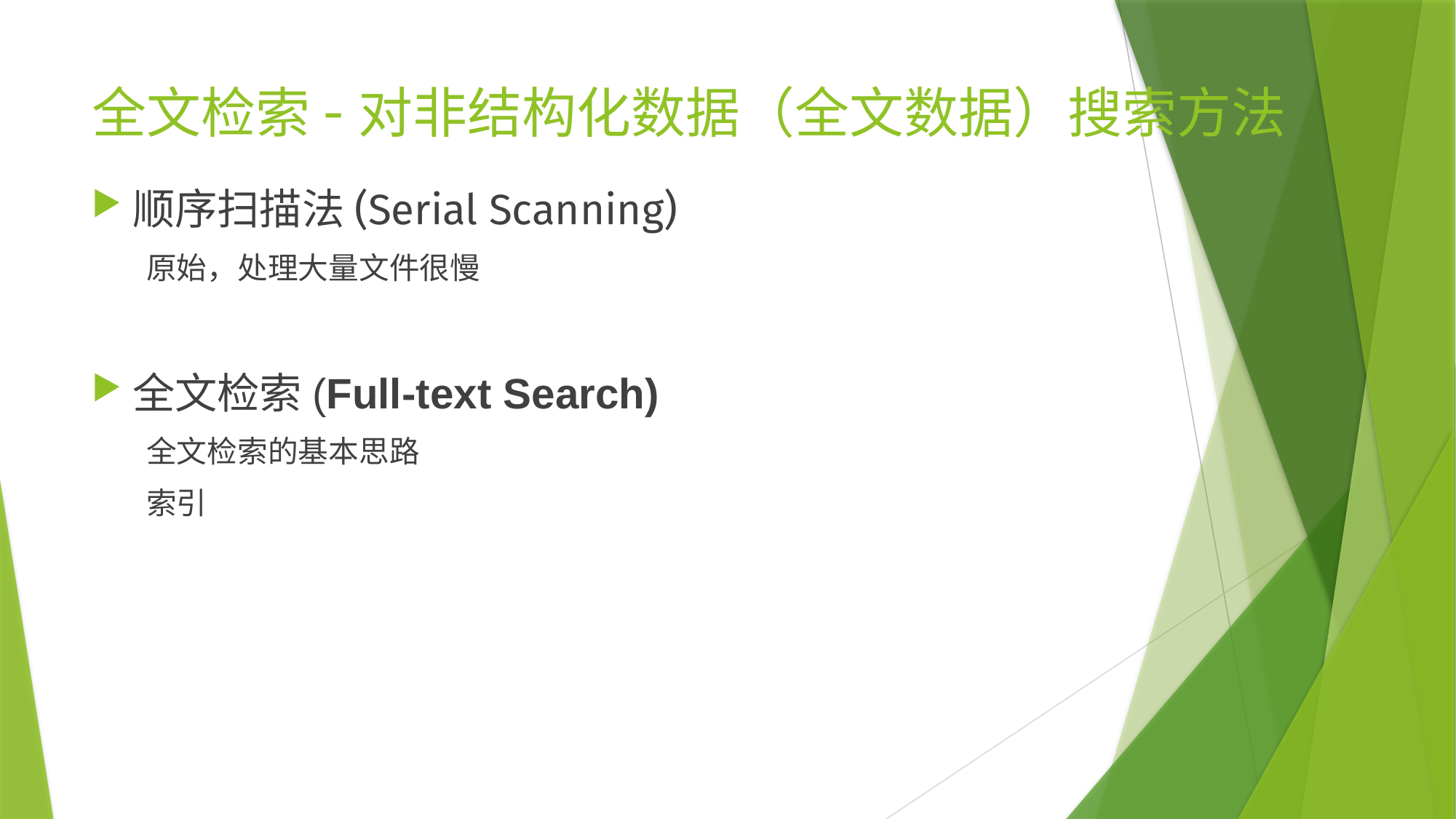

# 全文检索-对非结构化数据（全文数据）搜索方法
顺序扫描法(Serial Scanning)
原始，处理大量文件很慢

全文检索(Full-text Search)
全文检索的基本思路
索引